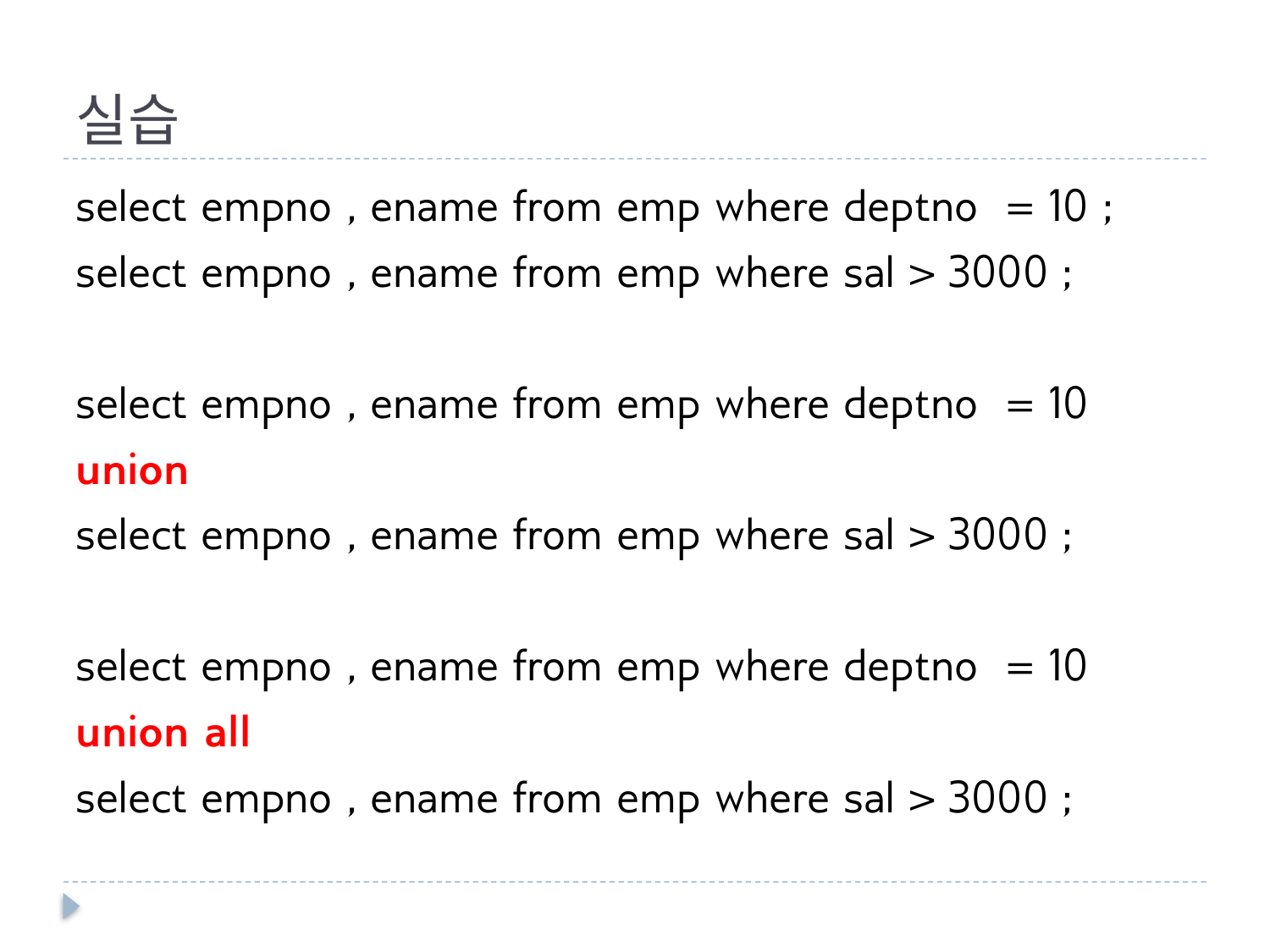

# 실습
select empno , ename from emp where deptno  = 10 ;
select empno , ename from emp where sal > 3000 ;

select empno , ename from emp where deptno  = 10
union
select empno , ename from emp where sal > 3000 ;

select empno , ename from emp where deptno  = 10
union all
select empno , ename from emp where sal > 3000 ;